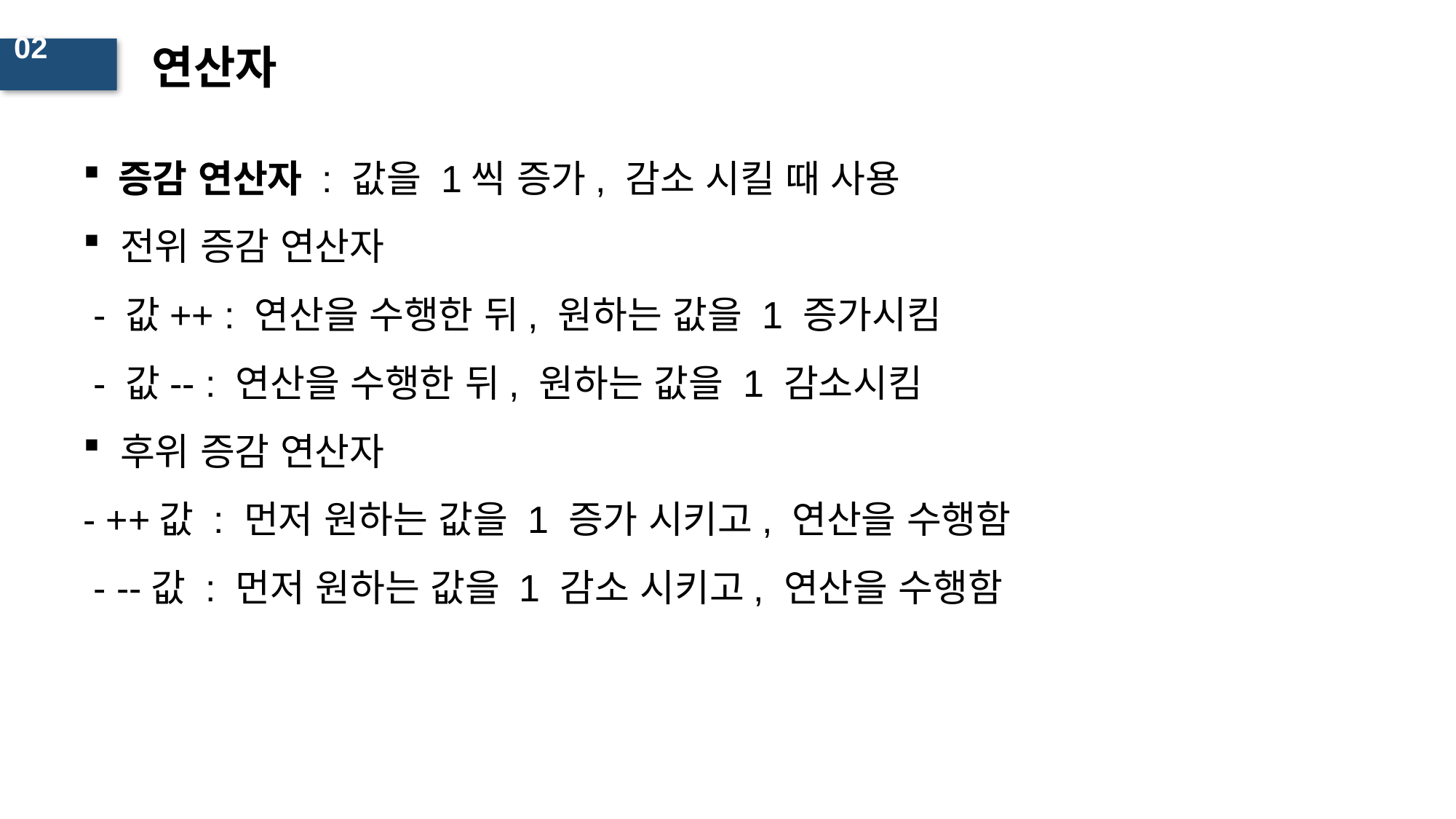

# 연산자
02
 증감 연산자 : 값을 1씩 증가, 감소 시킬 때 사용
 전위 증감 연산자
 - 값++ : 연산을 수행한 뒤, 원하는 값을 1 증가시킴
 - 값-- : 연산을 수행한 뒤, 원하는 값을 1 감소시킴
 후위 증감 연산자
- ++값 : 먼저 원하는 값을 1 증가 시키고, 연산을 수행함
 - --값 : 먼저 원하는 값을 1 감소 시키고, 연산을 수행함